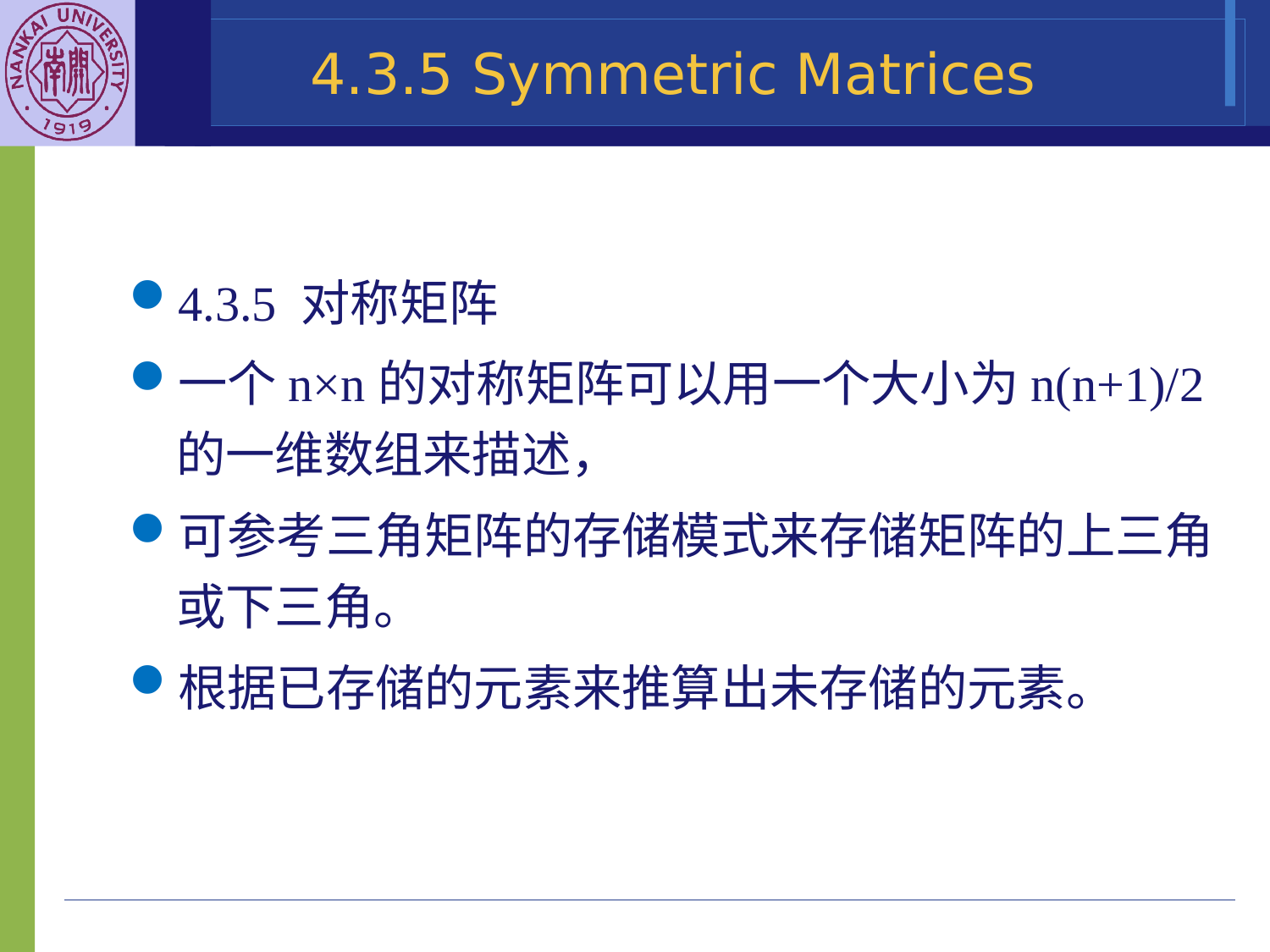

# 4.3.5 Symmetric Matrices
4.3.5 对称矩阵
一个n×n的对称矩阵可以用一个大小为n(n+1)/2的一维数组来描述，
可参考三角矩阵的存储模式来存储矩阵的上三角或下三角。
根据已存储的元素来推算出未存储的元素。
36